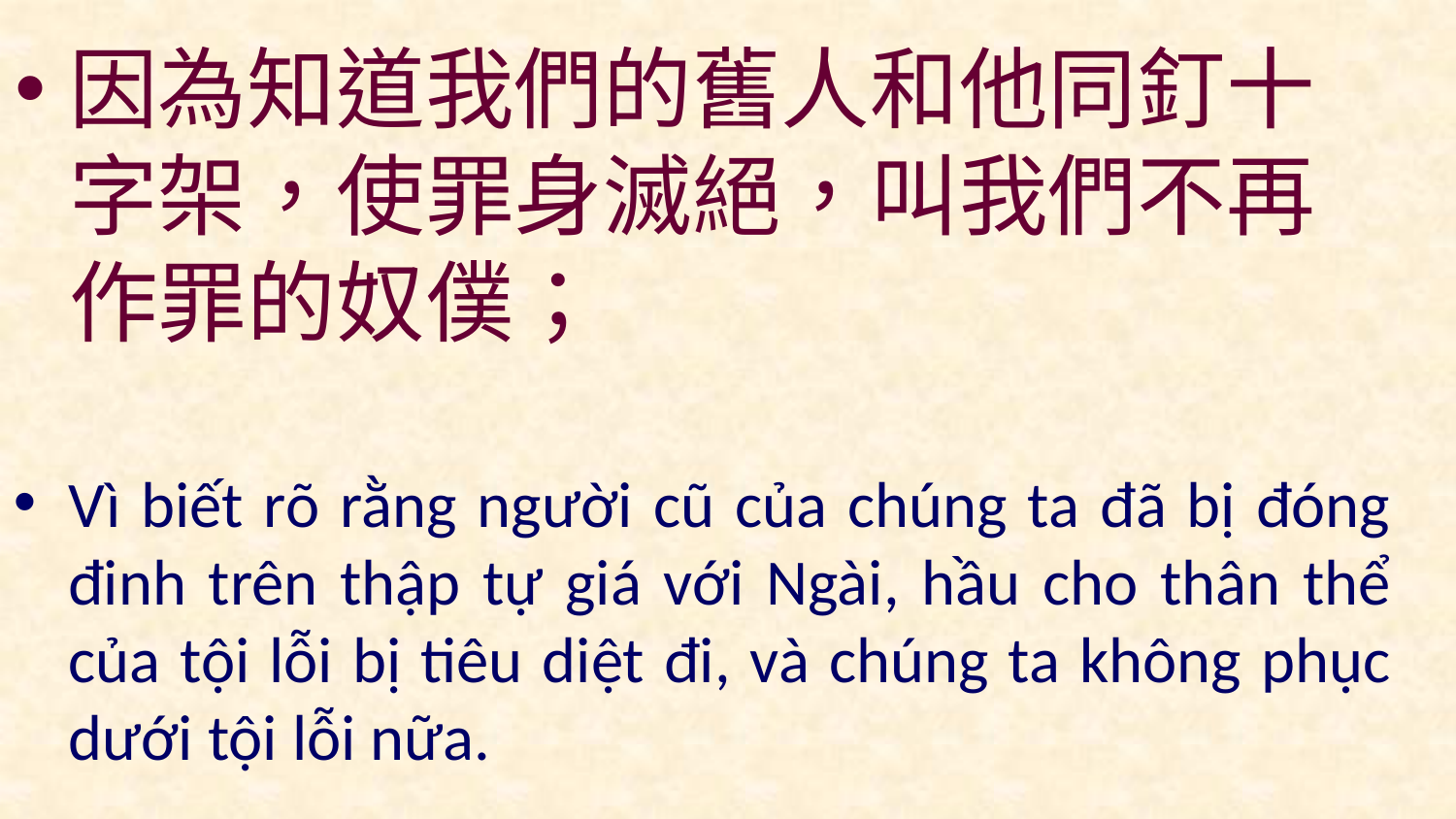

因為知道我們的舊人和他同釘十字架，使罪身滅絕，叫我們不再作罪的奴僕；
Vì biết rõ rằng người cũ của chúng ta đã bị đóng đinh trên thập tự giá với Ngài, hầu cho thân thể của tội lỗi bị tiêu diệt đi, và chúng ta không phục dưới tội lỗi nữa.